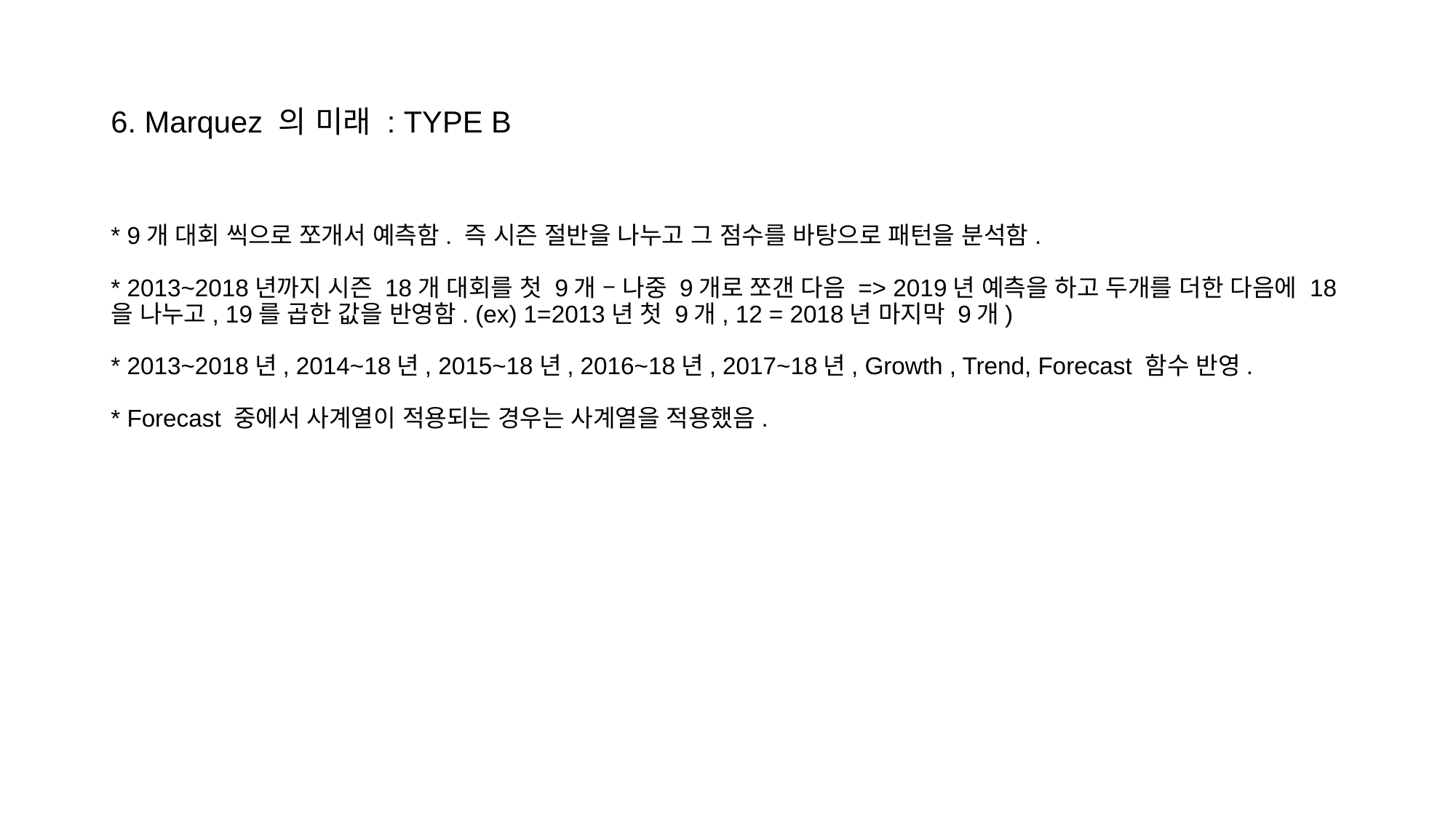

# 6. Marquez 의 미래 : TYPE B
* 9개 대회 씩으로 쪼개서 예측함. 즉 시즌 절반을 나누고 그 점수를 바탕으로 패턴을 분석함.
* 2013~2018년까지 시즌 18개 대회를 첫 9개 – 나중 9개로 쪼갠 다음 => 2019년 예측을 하고 두개를 더한 다음에 18을 나누고, 19를 곱한 값을 반영함. (ex) 1=2013년 첫 9개, 12 = 2018년 마지막 9개)
* 2013~2018년, 2014~18년, 2015~18년, 2016~18년, 2017~18년, Growth , Trend, Forecast 함수 반영.
* Forecast 중에서 사계열이 적용되는 경우는 사계열을 적용했음.